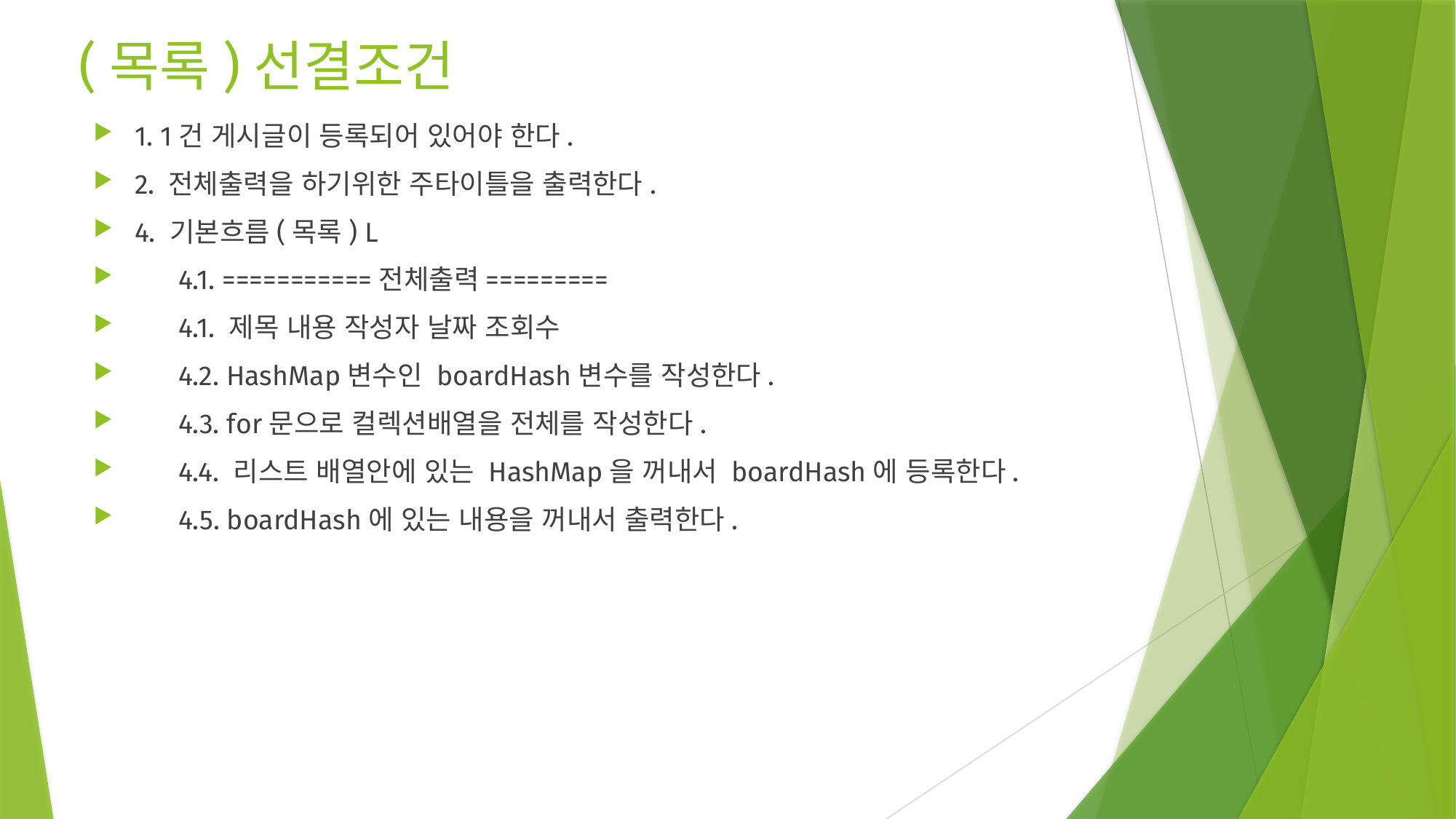

# (목록)선결조건
1. 1건 게시글이 등록되어 있어야 한다.
2. 전체출력을 하기위한 주타이틀을 출력한다.
4. 기본흐름(목록) L
      4.1. ===========전체출력=========
      4.1. 제목 내용 작성자 날짜 조회수
      4.2. HashMap변수인 boardHash변수를 작성한다.
      4.3. for문으로 컬렉션배열을 전체를 작성한다.
      4.4. 리스트 배열안에 있는 HashMap을 꺼내서 boardHash에 등록한다.
      4.5. boardHash에 있는 내용을 꺼내서 출력한다.